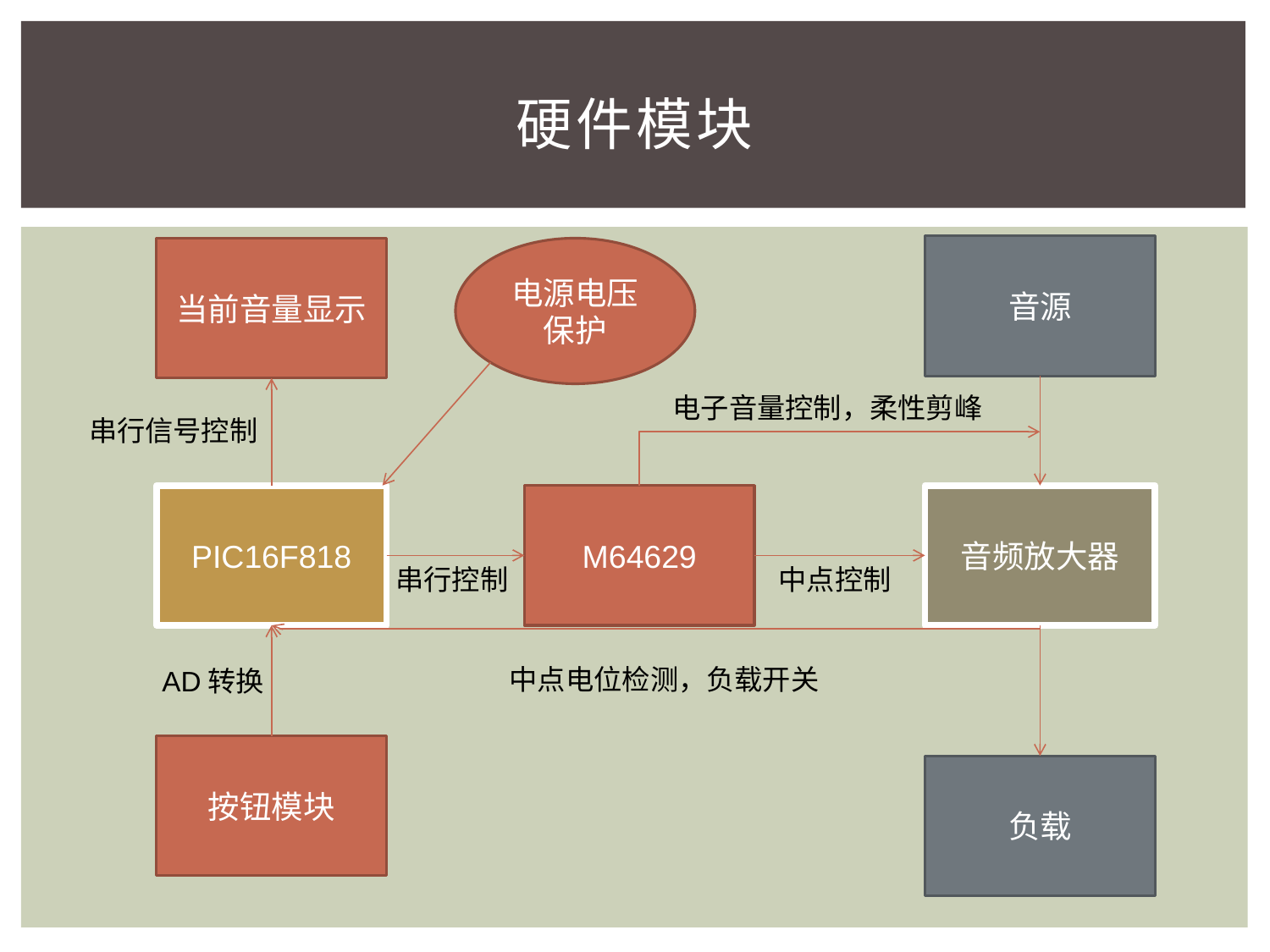

# 硬件模块
音源
当前音量显示
电源电压保护
电子音量控制，柔性剪峰
串行信号控制
PIC16F818
M64629
音频放大器
串行控制
中点控制
中点电位检测，负载开关
AD转换
按钮模块
负载